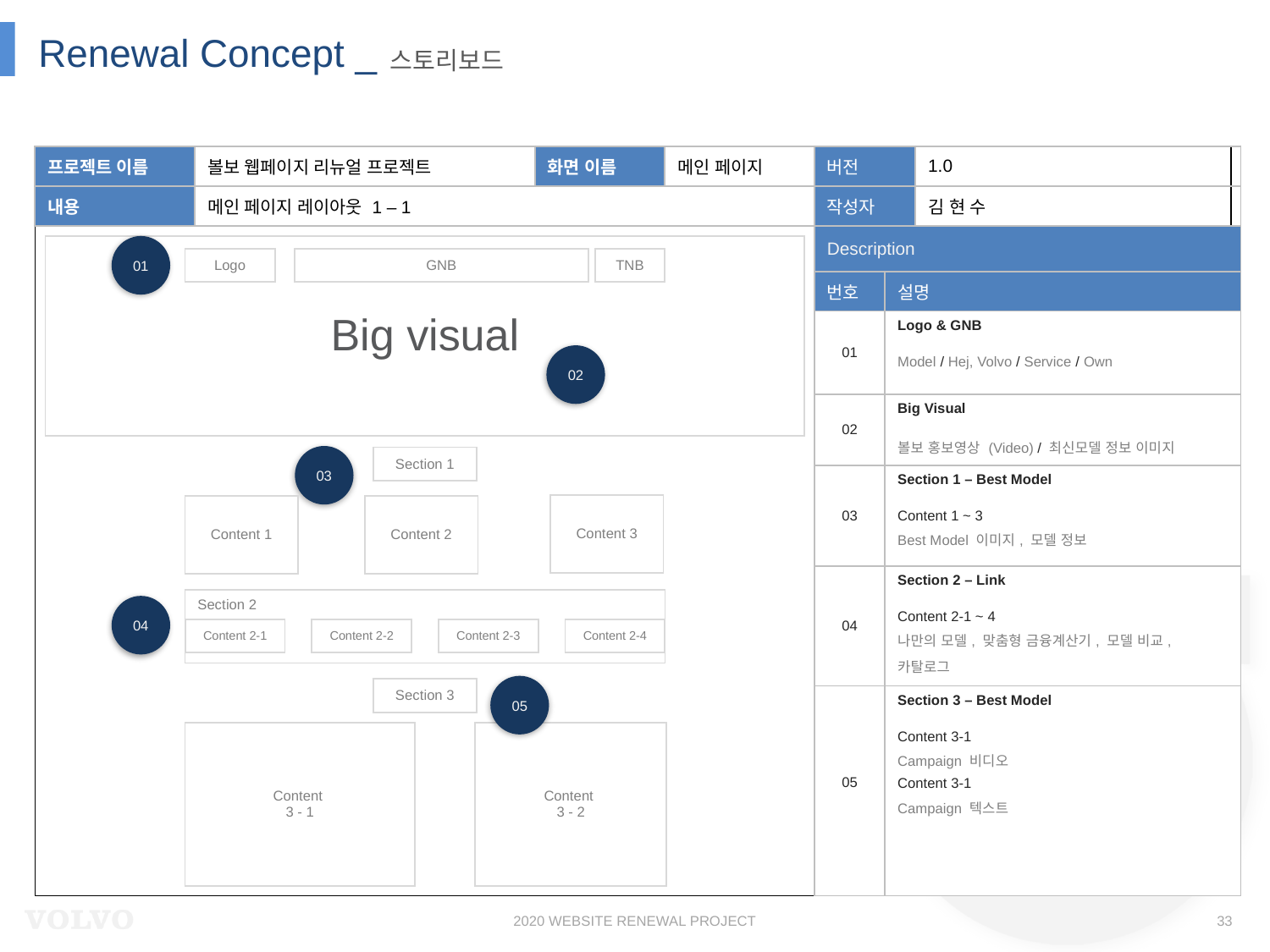

Renewal Concept _
스토리보드

| 프로젝트 이름 | 볼보 웹페이지 리뉴얼 프로젝트 | 화면 이름 | 메인 페이지 |
| --- | --- | --- | --- |
| 내용 | 메인 페이지 레이아웃 1 – 1 |  |  |
| 버전 |  | 1.0 |
| --- | --- | --- |
| 작성자 |  | 김 현 수 |
| Description |  |  |
| 번호 | 설명 |  |
| 01 | Logo & GNB Model / Hej, Volvo / Service / Own |  |
| 02 | Big Visual 볼보 홍보영상 (Video) / 최신모델 정보 이미지 |  |
| 03 | Section 1 – Best Model Content 1 ~ 3 Best Model 이미지, 모델 정보 |  |
| 04 | Section 2 – Link Content 2-1 ~ 4 나만의 모델, 맞춤형 금융계산기, 모델 비교, 카탈로그 |  |
| 05 | Section 3 – Best Model Content 3-1 Campaign 비디오 Content 3-1 Campaign 텍스트 |  |
01
| Big visual |
| --- |
| Logo |
| --- |
| GNB |
| --- |
| TNB |
| --- |
02
03
| Section 1 |
| --- |
| Content 3 |
| --- |
| Content 1 |
| --- |
| Content 2 |
| --- |
| Section 2 |
| --- |
04
| Content 2-1 |
| --- |
| Content 2-2 |
| --- |
| Content 2-3 |
| --- |
| Content 2-4 |
| --- |
05
| Section 3 |
| --- |
| Content 3 - 1 |
| --- |
| Content 3 - 2 |
| --- |